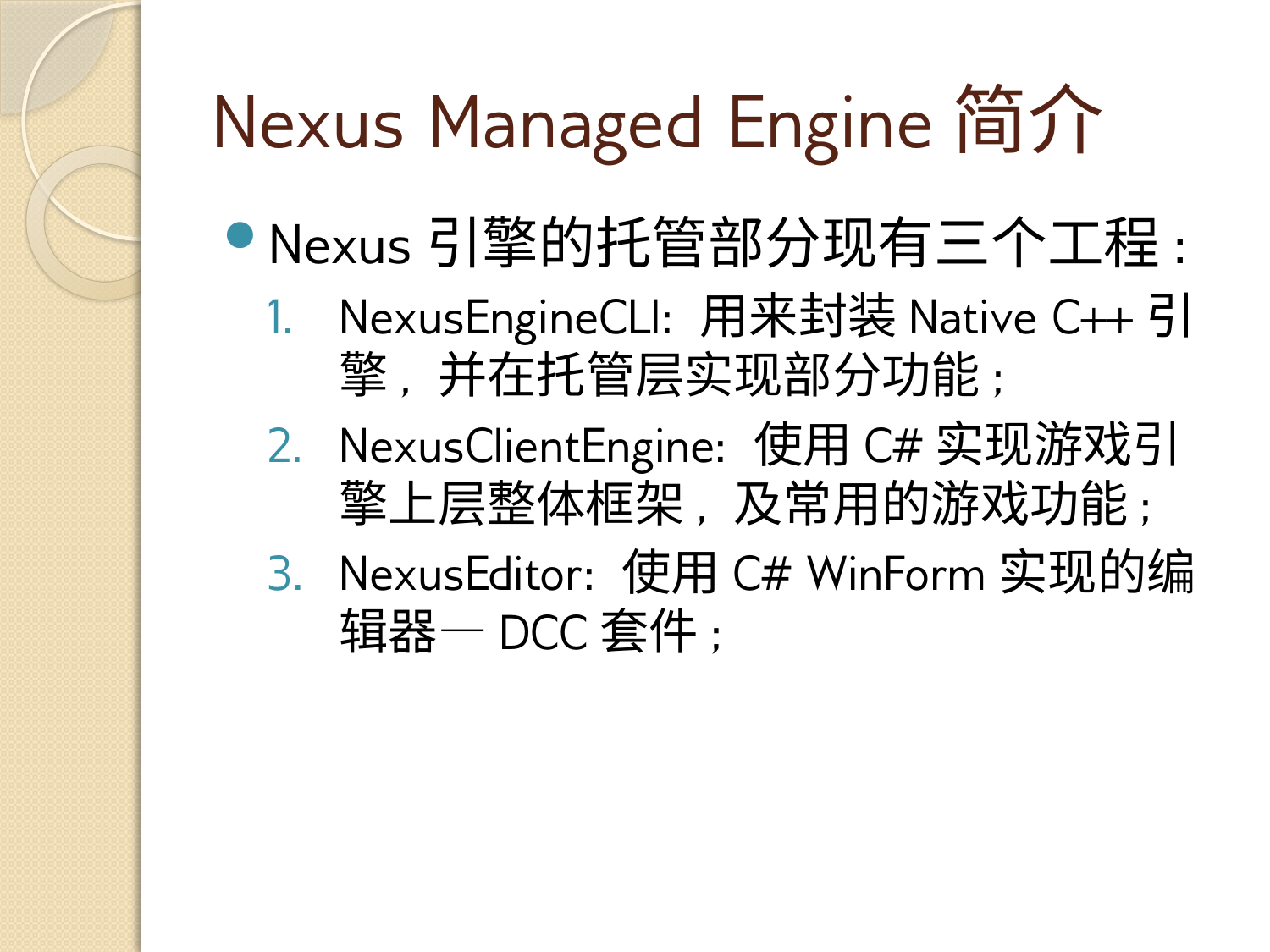

# Nexus Managed Engine简介
Nexus引擎的托管部分现有三个工程:
NexusEngineCLI: 用来封装Native C++引擎, 并在托管层实现部分功能;
NexusClientEngine: 使用C#实现游戏引擎上层整体框架, 及常用的游戏功能;
NexusEditor: 使用C# WinForm实现的编辑器—DCC套件;